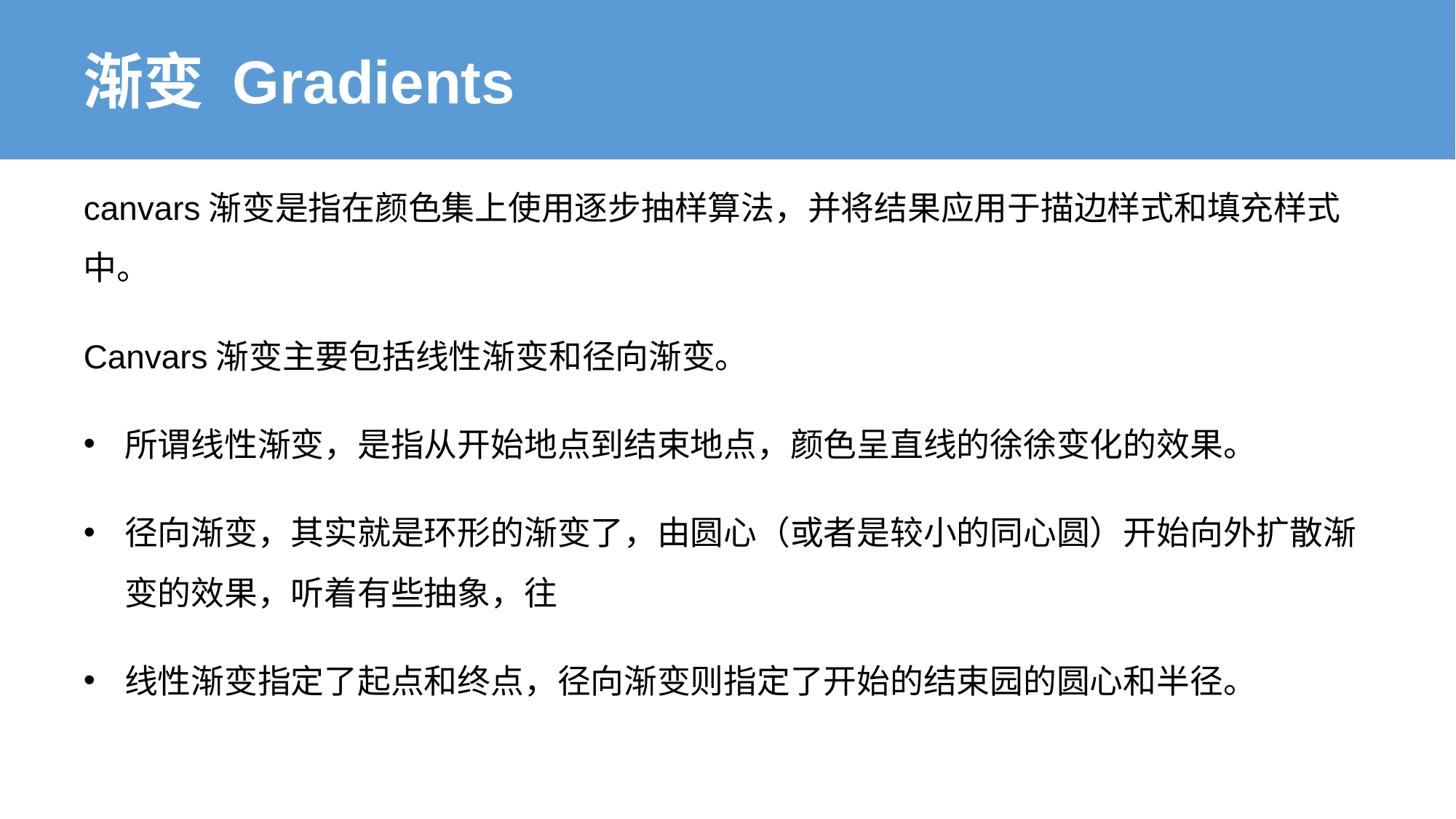

# 渐变 Gradients
canvars渐变是指在颜色集上使用逐步抽样算法，并将结果应用于描边样式和填充样式中。
Canvars渐变主要包括线性渐变和径向渐变。
所谓线性渐变，是指从开始地点到结束地点，颜色呈直线的徐徐变化的效果。
径向渐变，其实就是环形的渐变了，由圆心（或者是较小的同心圆）开始向外扩散渐变的效果，听着有些抽象，往
线性渐变指定了起点和终点，径向渐变则指定了开始的结束园的圆心和半径。